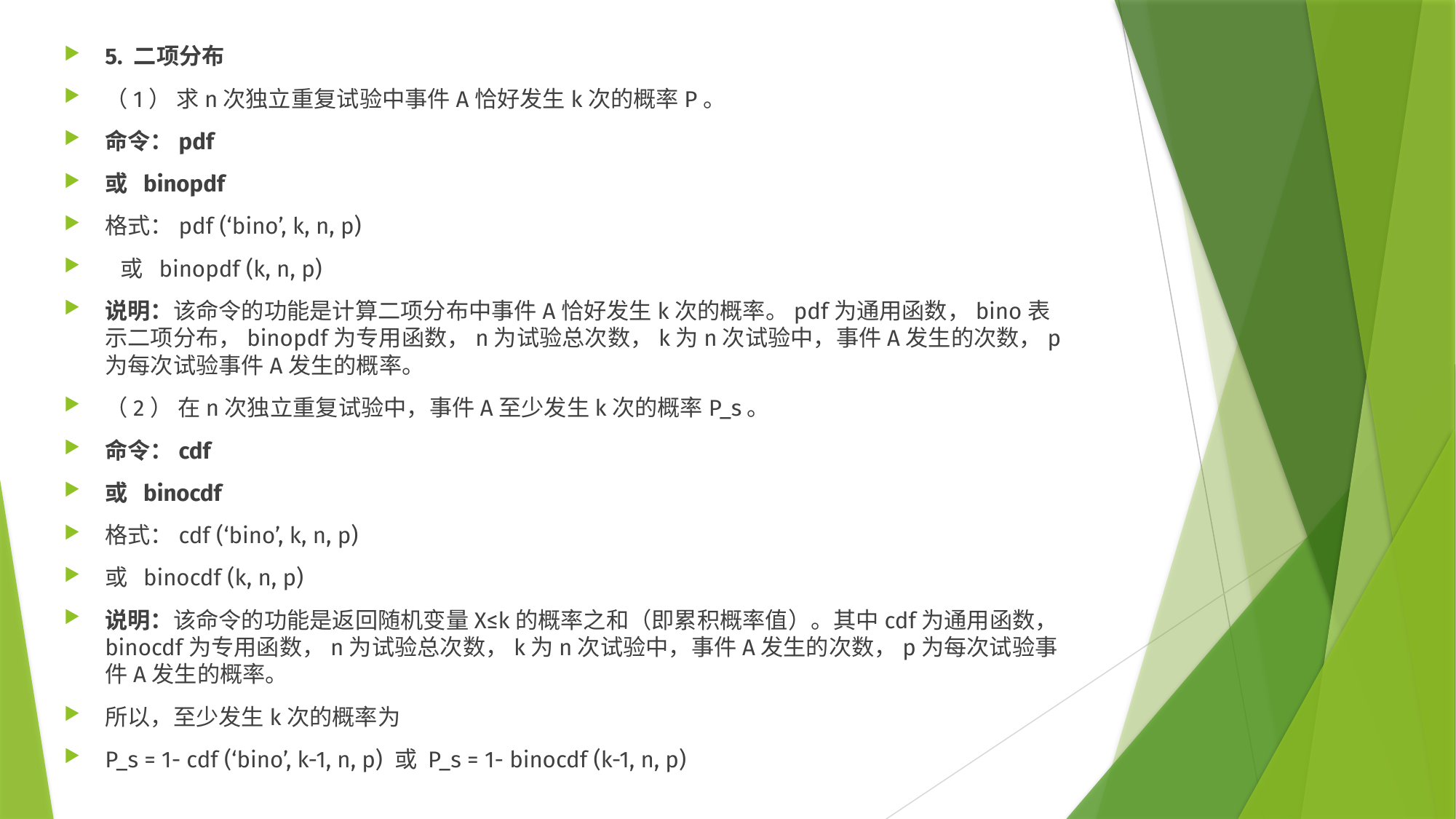

5. 二项分布
（1） 求n次独立重复试验中事件A恰好发生k次的概率P。
命令：pdf
或  binopdf
格式：pdf (‘bino’, k, n, p)
  或  binopdf (k, n, p)
说明：该命令的功能是计算二项分布中事件A恰好发生k次的概率。pdf为通用函数，bino表示二项分布，binopdf为专用函数，n为试验总次数，k为n次试验中，事件A发生的次数，p为每次试验事件A发生的概率。
（2） 在n次独立重复试验中，事件A至少发生k次的概率P_s。
命令：cdf
或  binocdf
格式：cdf (‘bino’, k, n, p)
或  binocdf (k, n, p)
说明：该命令的功能是返回随机变量X≤k的概率之和（即累积概率值）。其中cdf为通用函数，binocdf为专用函数，n为试验总次数，k为n次试验中，事件A发生的次数，p为每次试验事件A发生的概率。
所以，至少发生k次的概率为
P_s = 1- cdf (‘bino’, k-1, n, p) 或 P_s = 1- binocdf (k-1, n, p)